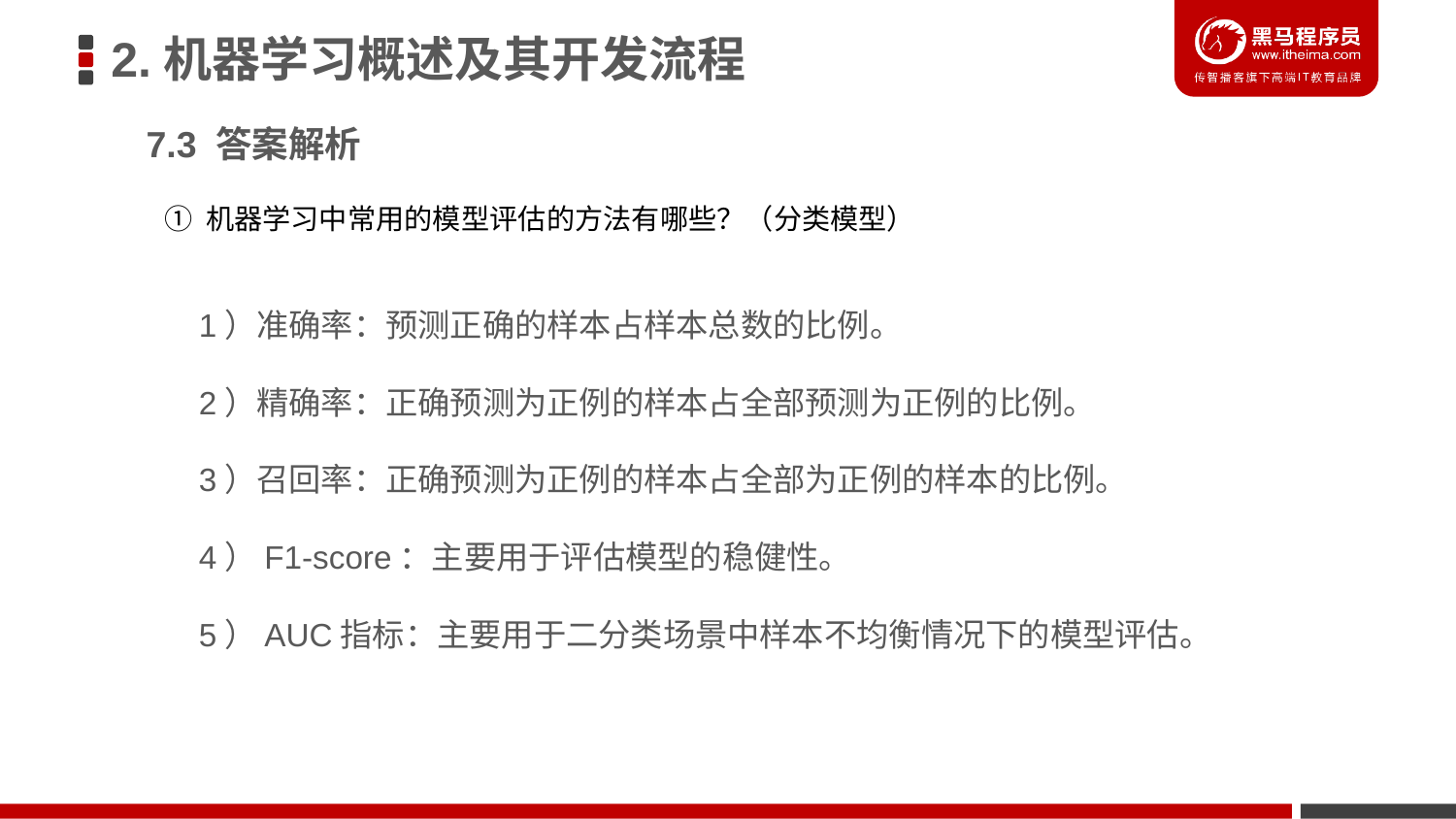

2.机器学习概述及其开发流程
7.3 答案解析
① 机器学习中常用的模型评估的方法有哪些？（分类模型）
1）准确率：预测正确的样本占样本总数的比例。

2）精确率：正确预测为正例的样本占全部预测为正例的比例。

3）召回率：正确预测为正例的样本占全部为正例的样本的比例。

4）F1-score：主要用于评估模型的稳健性。

5）AUC指标：主要用于二分类场景中样本不均衡情况下的模型评估。